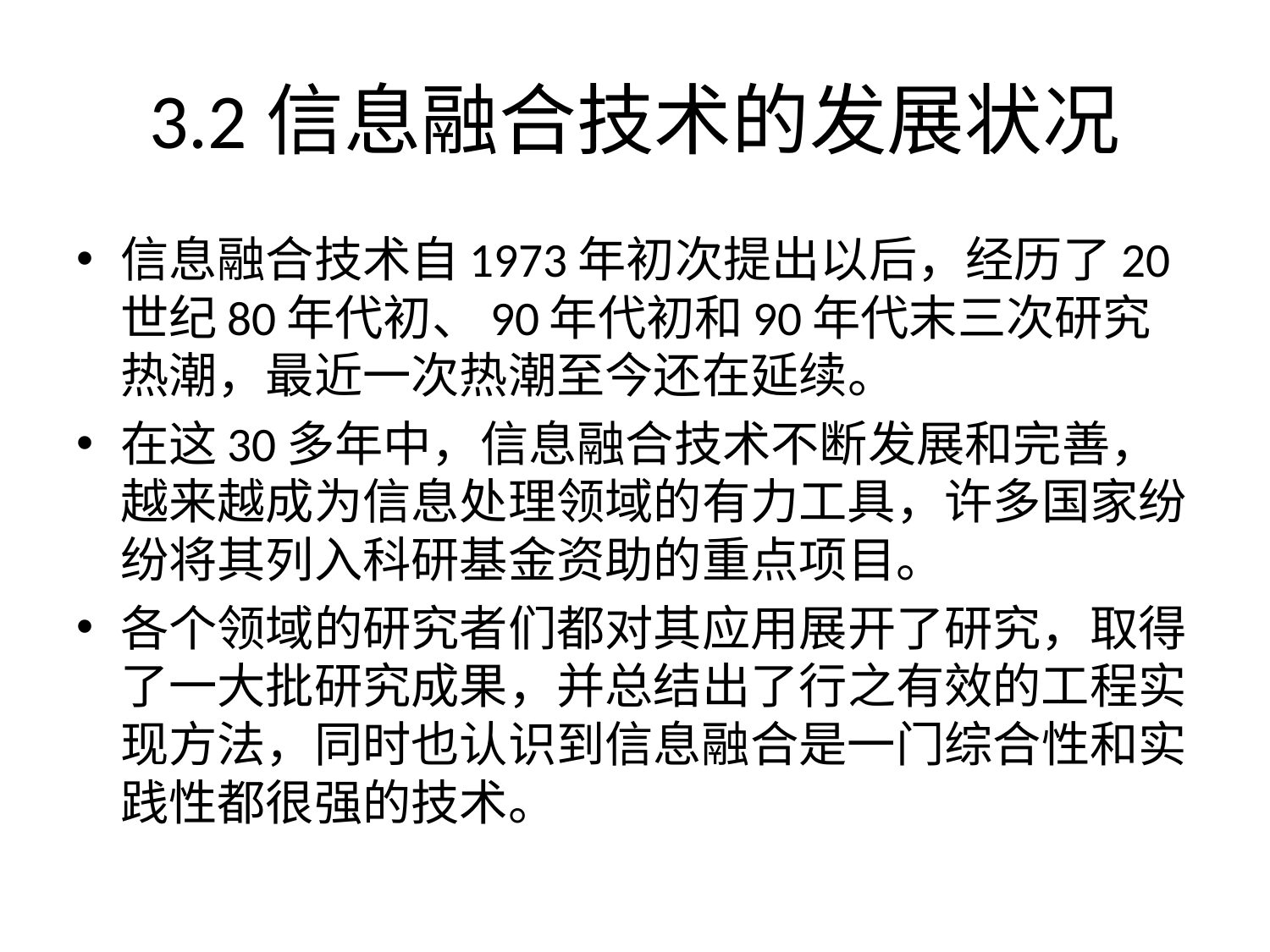

# 3.2信息融合技术的发展状况
信息融合技术自1973年初次提出以后，经历了20世纪80年代初、90年代初和90年代末三次研究热潮，最近一次热潮至今还在延续。
在这30多年中，信息融合技术不断发展和完善，越来越成为信息处理领域的有力工具，许多国家纷纷将其列入科研基金资助的重点项目。
各个领域的研究者们都对其应用展开了研究，取得了一大批研究成果，并总结出了行之有效的工程实现方法，同时也认识到信息融合是一门综合性和实践性都很强的技术。